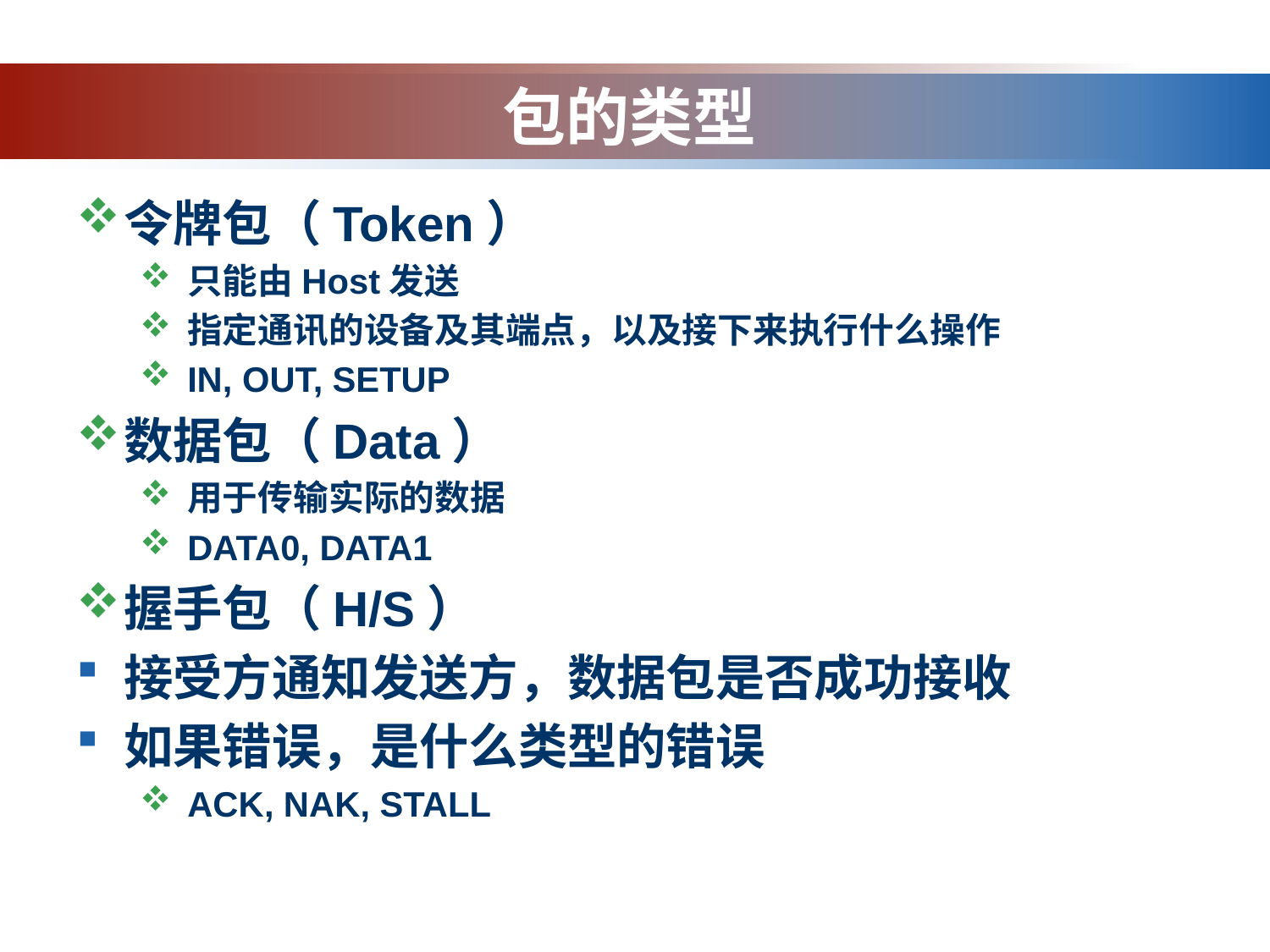

# 包的类型
令牌包（Token）
只能由Host发送
指定通讯的设备及其端点，以及接下来执行什么操作
IN, OUT, SETUP
数据包（Data）
用于传输实际的数据
DATA0, DATA1
握手包（H/S）
接受方通知发送方，数据包是否成功接收
如果错误，是什么类型的错误
ACK, NAK, STALL